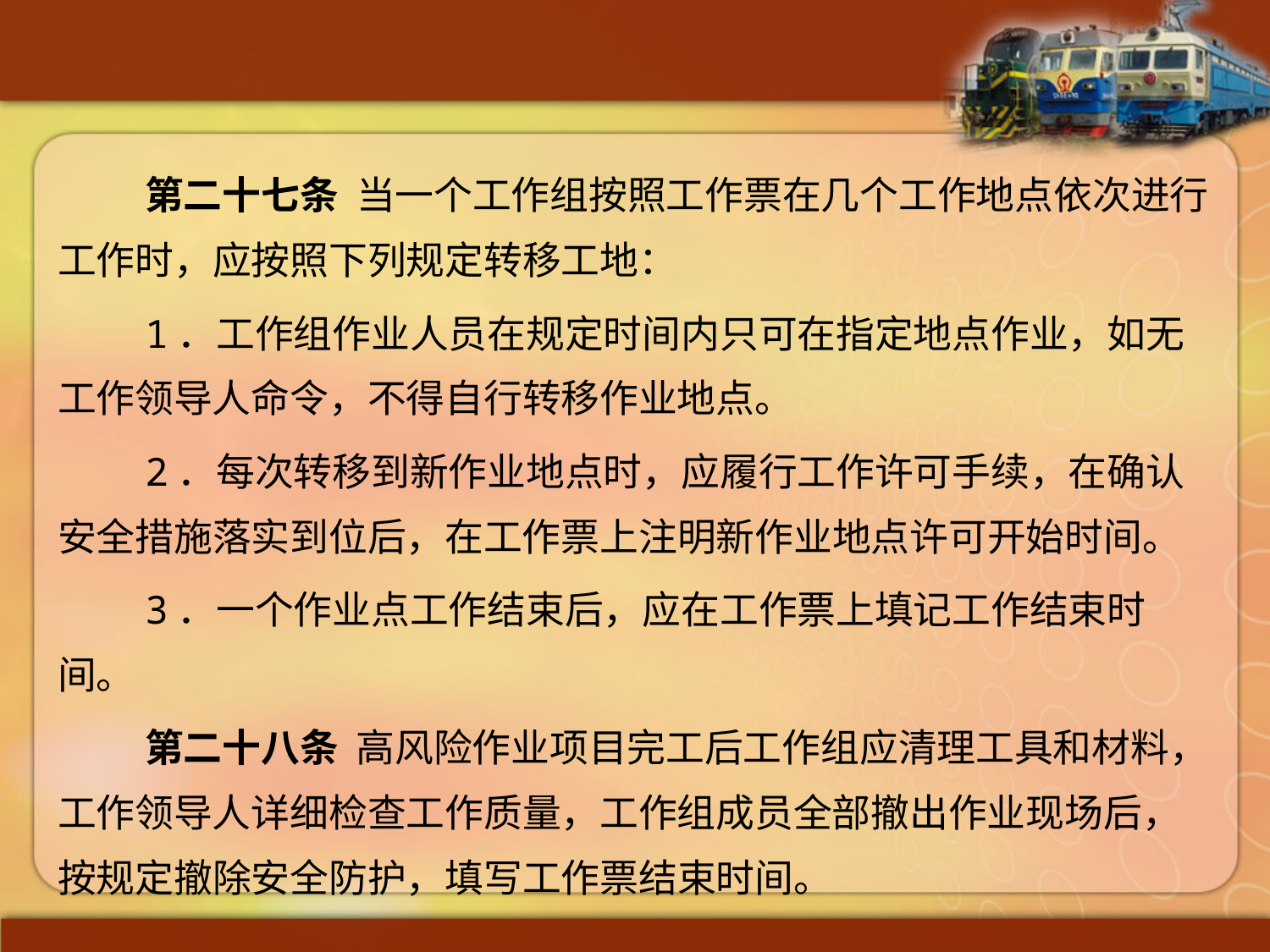

#
第二十七条  当一个工作组按照工作票在几个工作地点依次进行工作时，应按照下列规定转移工地：
1．工作组作业人员在规定时间内只可在指定地点作业，如无工作领导人命令，不得自行转移作业地点。
2．每次转移到新作业地点时，应履行工作许可手续，在确认安全措施落实到位后，在工作票上注明新作业地点许可开始时间。
3．一个作业点工作结束后，应在工作票上填记工作结束时间。
第二十八条  高风险作业项目完工后工作组应清理工具和材料，工作领导人详细检查工作质量，工作组成员全部撤出作业现场后，按规定撤除安全防护，填写工作票结束时间。